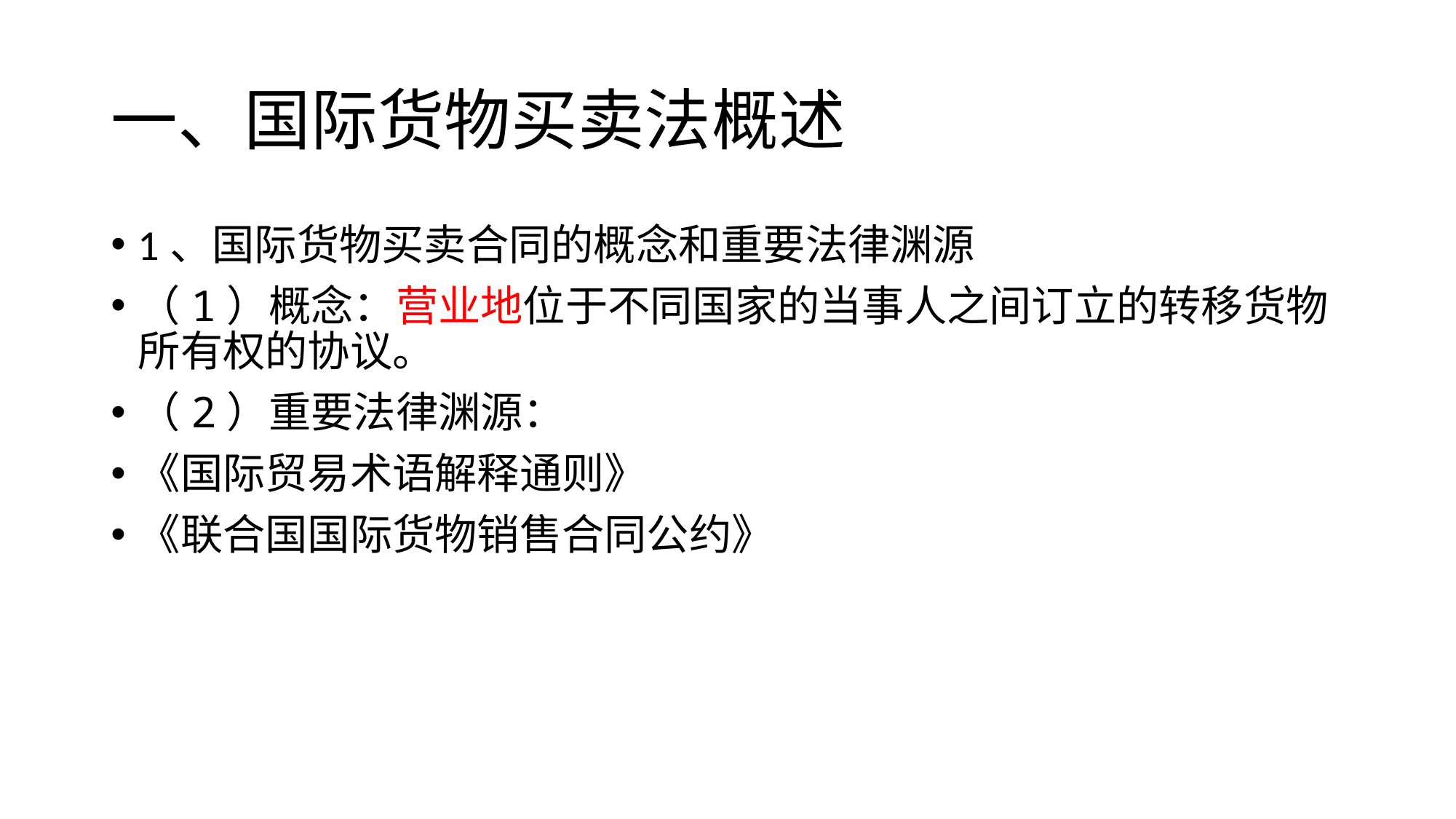

# 一、国际货物买卖法概述
1、国际货物买卖合同的概念和重要法律渊源
（1）概念：营业地位于不同国家的当事人之间订立的转移货物所有权的协议。
（2）重要法律渊源：
《国际贸易术语解释通则》
《联合国国际货物销售合同公约》